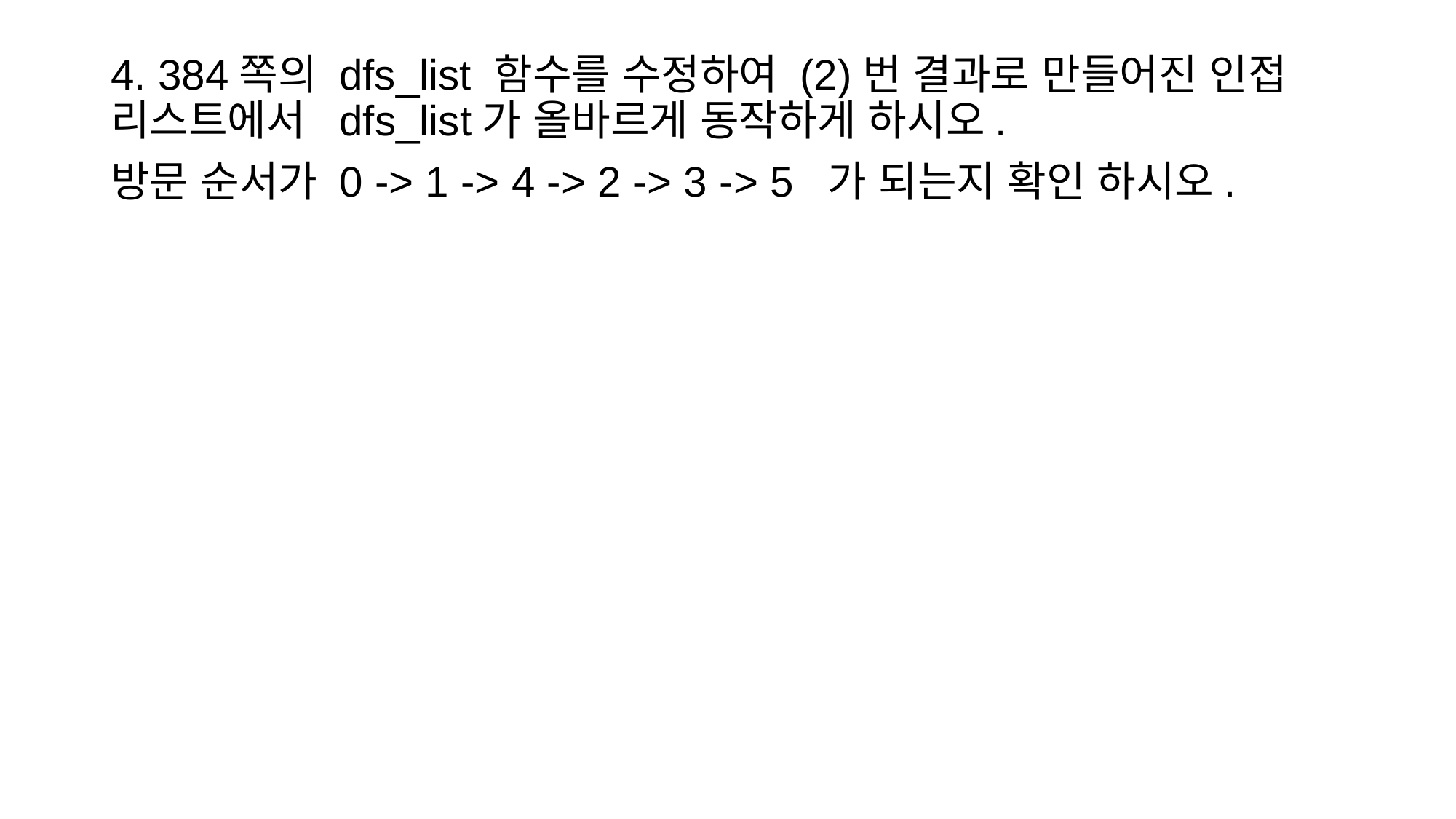

4. 384쪽의 dfs_list 함수를 수정하여 (2)번 결과로 만들어진 인접 리스트에서  dfs_list가 올바르게 동작하게 하시오.
방문 순서가 0 -> 1 -> 4 -> 2 -> 3 -> 5  가 되는지 확인 하시오.